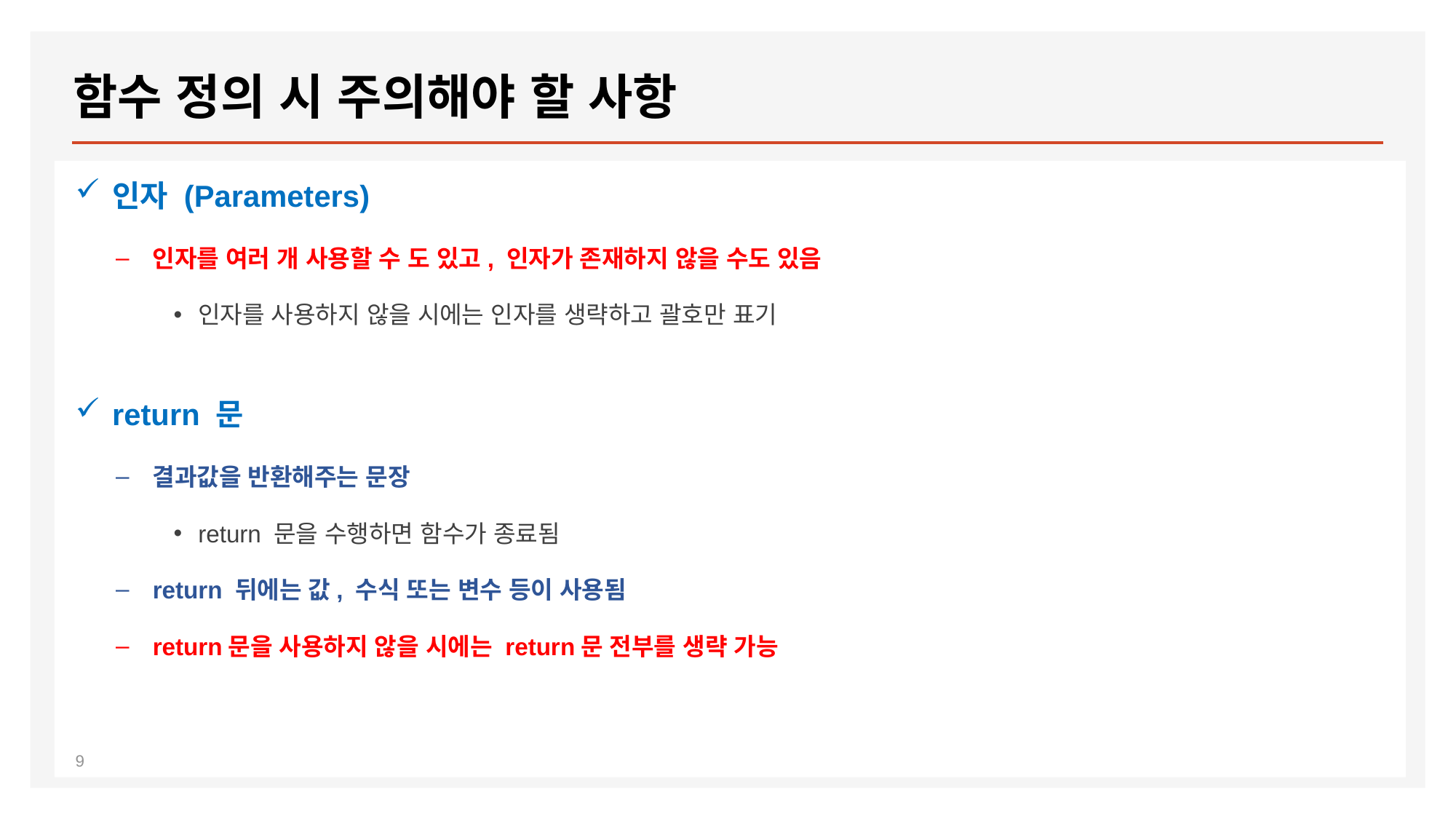

# 함수 정의 시 주의해야 할 사항
인자 (Parameters)
인자를 여러 개 사용할 수 도 있고, 인자가 존재하지 않을 수도 있음
인자를 사용하지 않을 시에는 인자를 생략하고 괄호만 표기

return 문
결과값을 반환해주는 문장
return 문을 수행하면 함수가 종료됨
return 뒤에는 값, 수식 또는 변수 등이 사용됨
return문을 사용하지 않을 시에는 return문 전부를 생략 가능

9